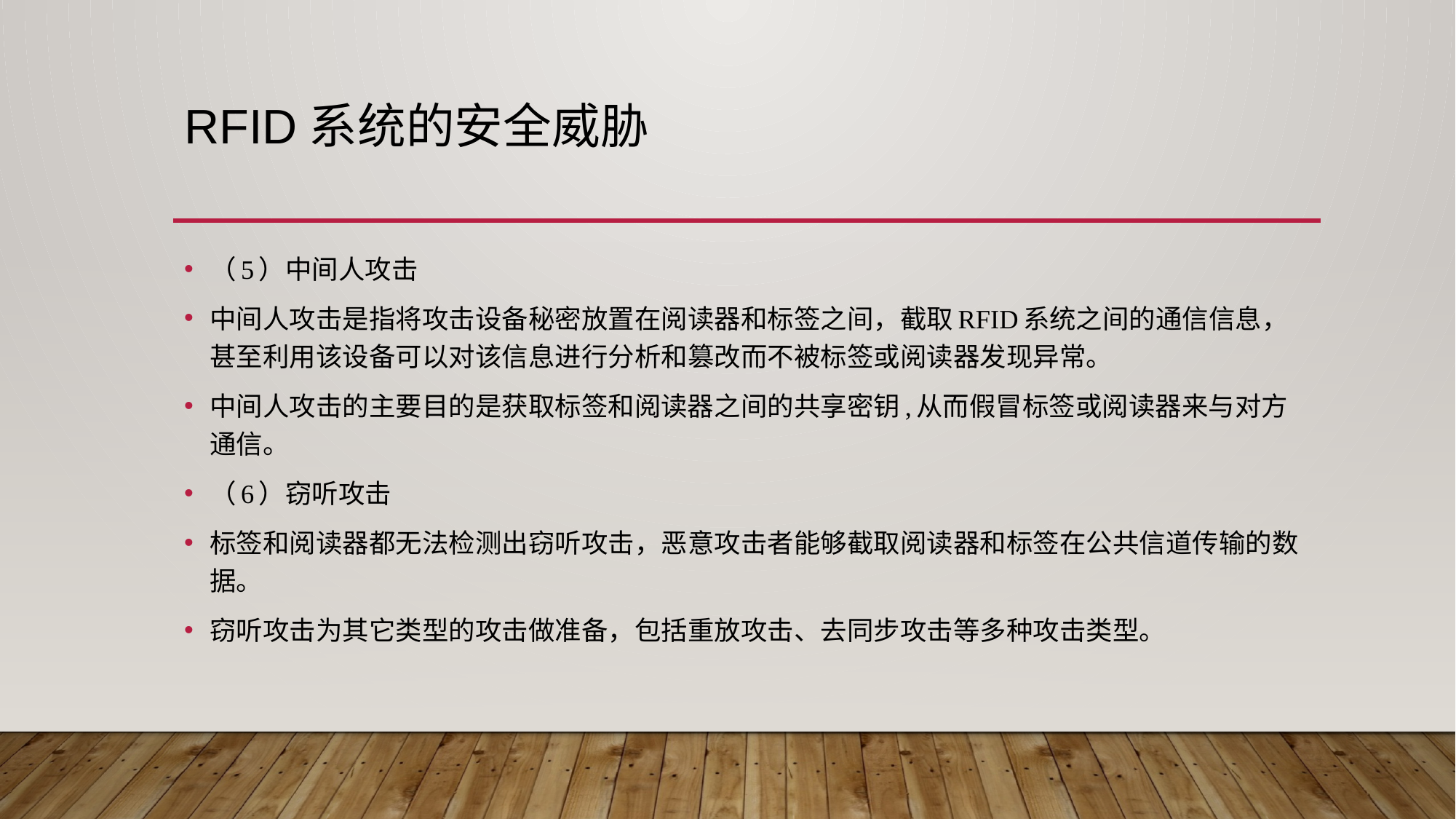

# RFID系统的安全威胁
（5）中间人攻击
中间人攻击是指将攻击设备秘密放置在阅读器和标签之间，截取RFID系统之间的通信信息，甚至利用该设备可以对该信息进行分析和篡改而不被标签或阅读器发现异常。
中间人攻击的主要目的是获取标签和阅读器之间的共享密钥,从而假冒标签或阅读器来与对方通信。
（6）窃听攻击
标签和阅读器都无法检测出窃听攻击，恶意攻击者能够截取阅读器和标签在公共信道传输的数据。
窃听攻击为其它类型的攻击做准备，包括重放攻击、去同步攻击等多种攻击类型。